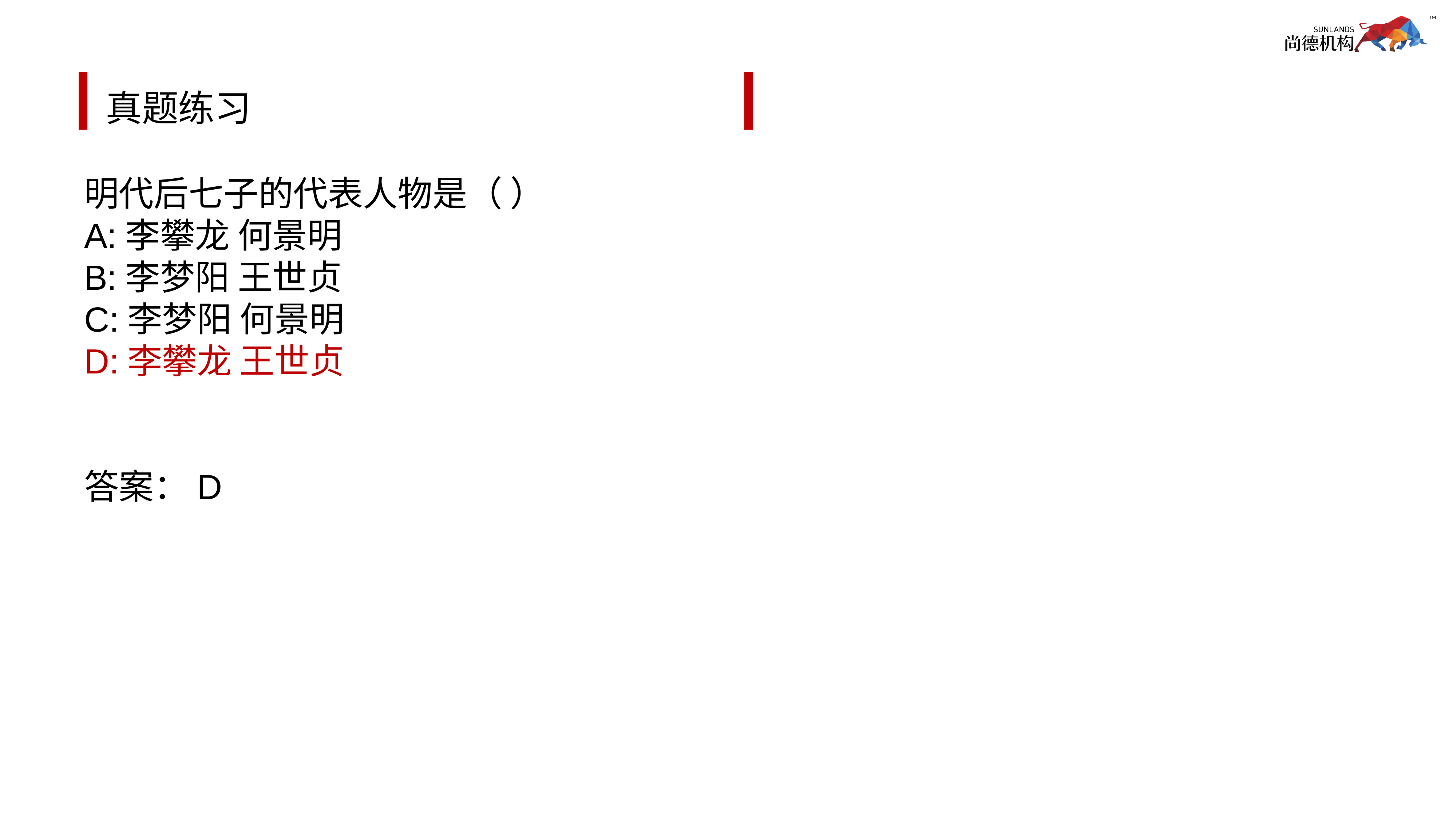

# 真题练习
明代后七子的代表人物是（ ）
A:李攀龙 何景明
B:李梦阳 王世贞
C:李梦阳 何景明
D:李攀龙 王世贞

答案：D